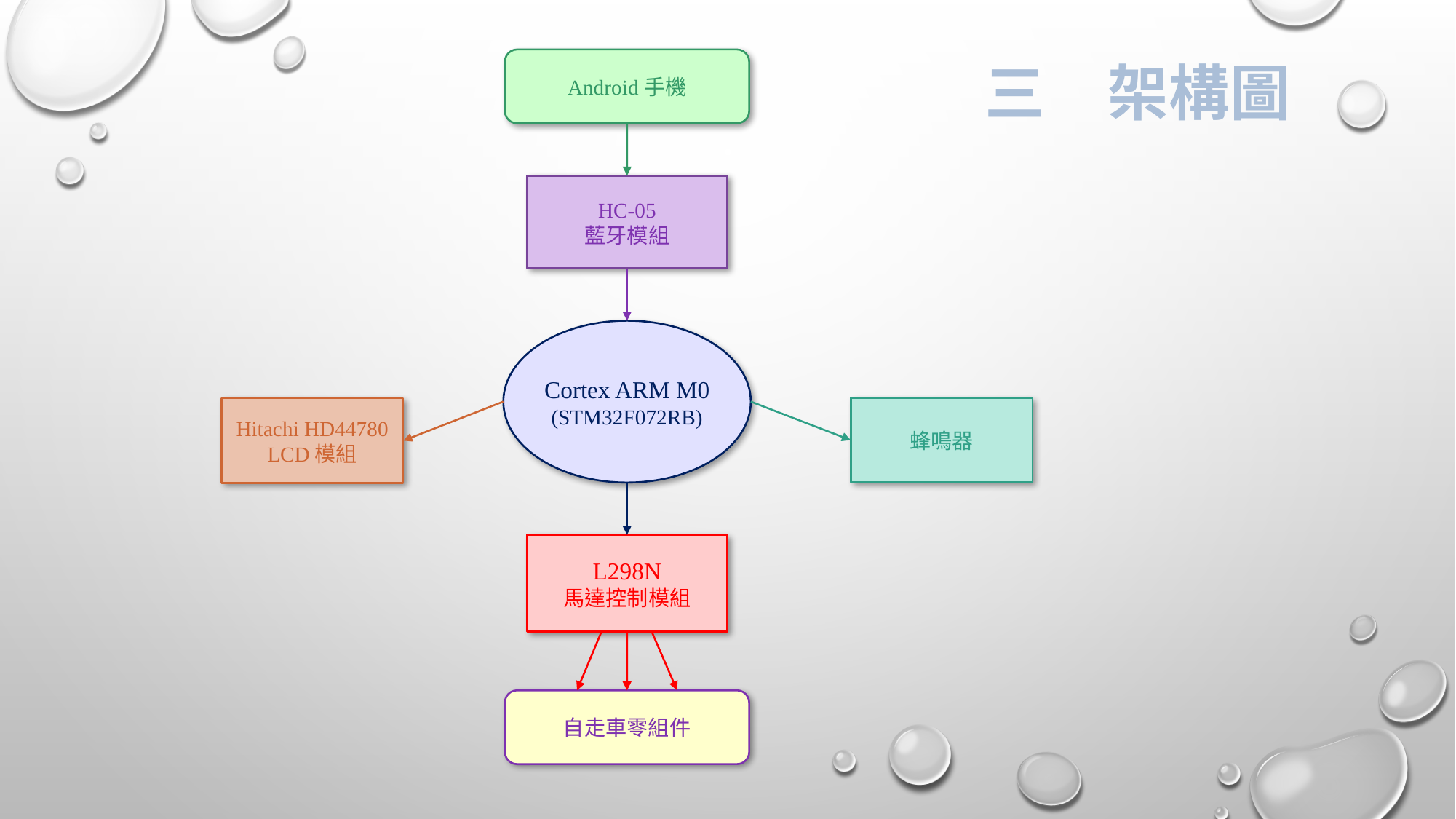

Android手機
HC-05
藍牙模組
Cortex ARM M0
(STM32F072RB)
蜂鳴器
Hitachi HD44780
LCD模組
L298N
馬達控制模組
自走車零組件
三　架構圖